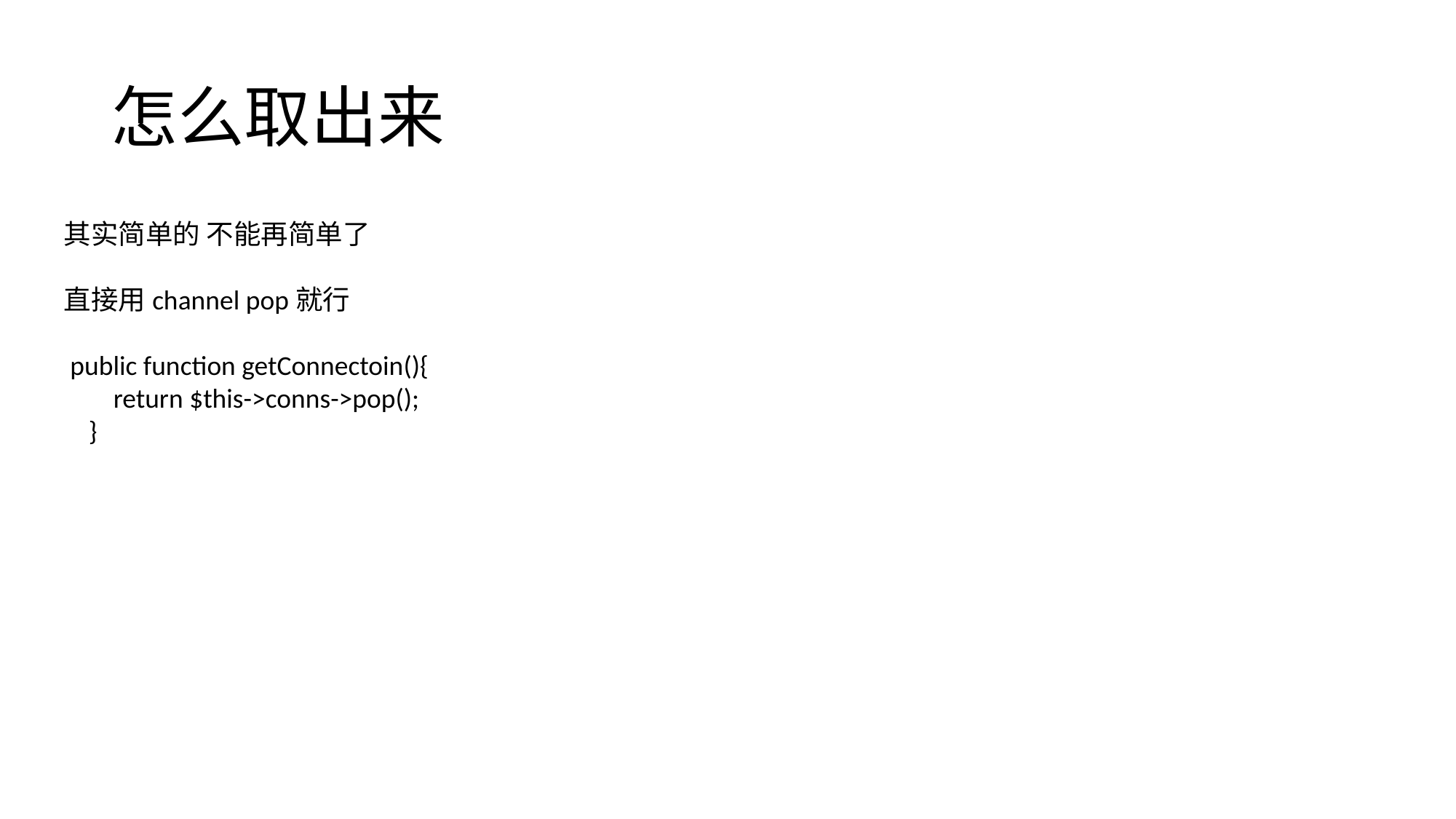

# 怎么取出来
其实简单的 不能再简单了

直接用channel pop就行

 public function getConnectoin(){
        return $this->conns->pop();
    }